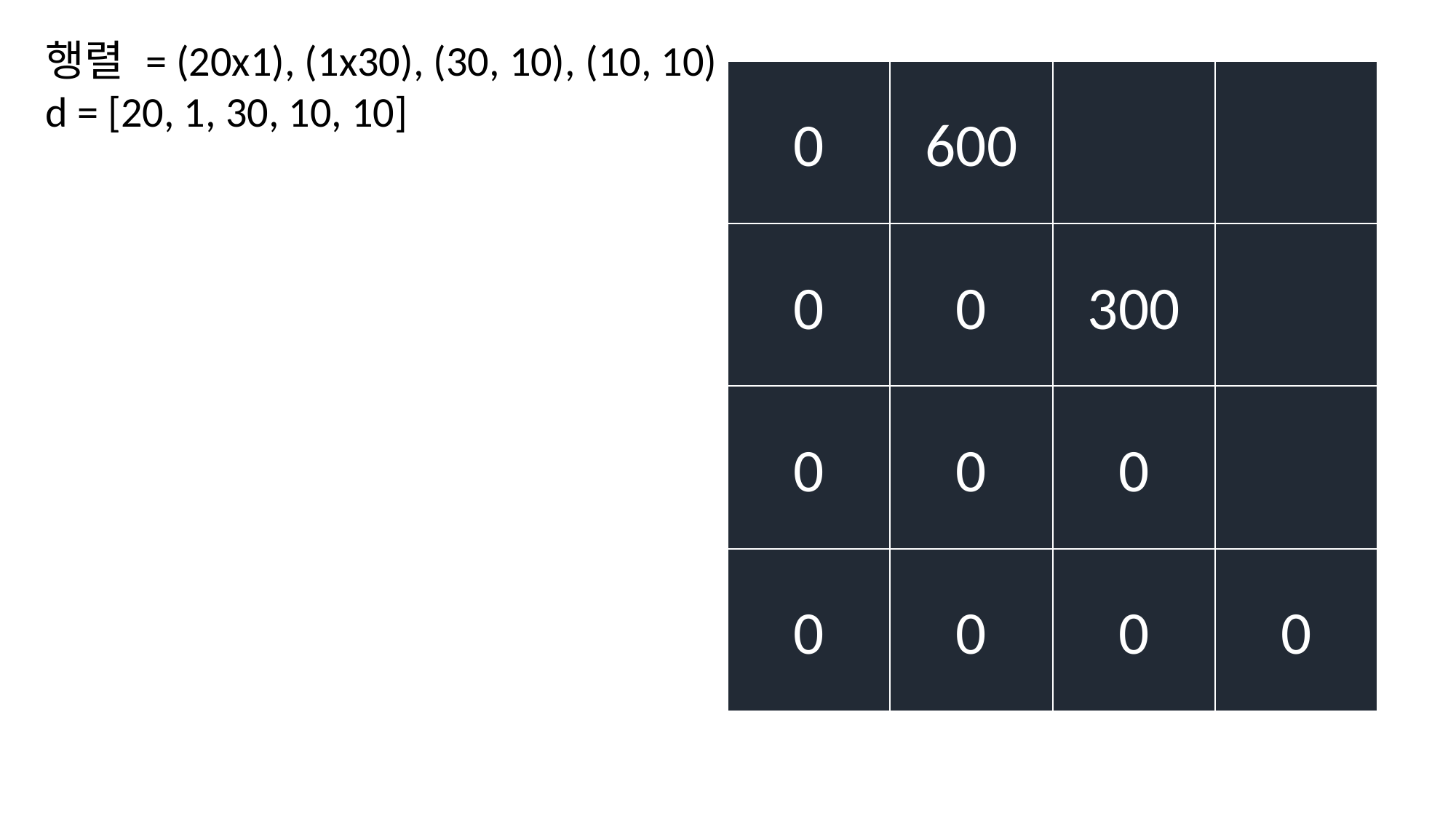

행렬 = (20x1), (1x30), (30, 10), (10, 10)
d = [20, 1, 30, 10, 10]
0
600

0
0
300

0
0
0

0
0
0
0